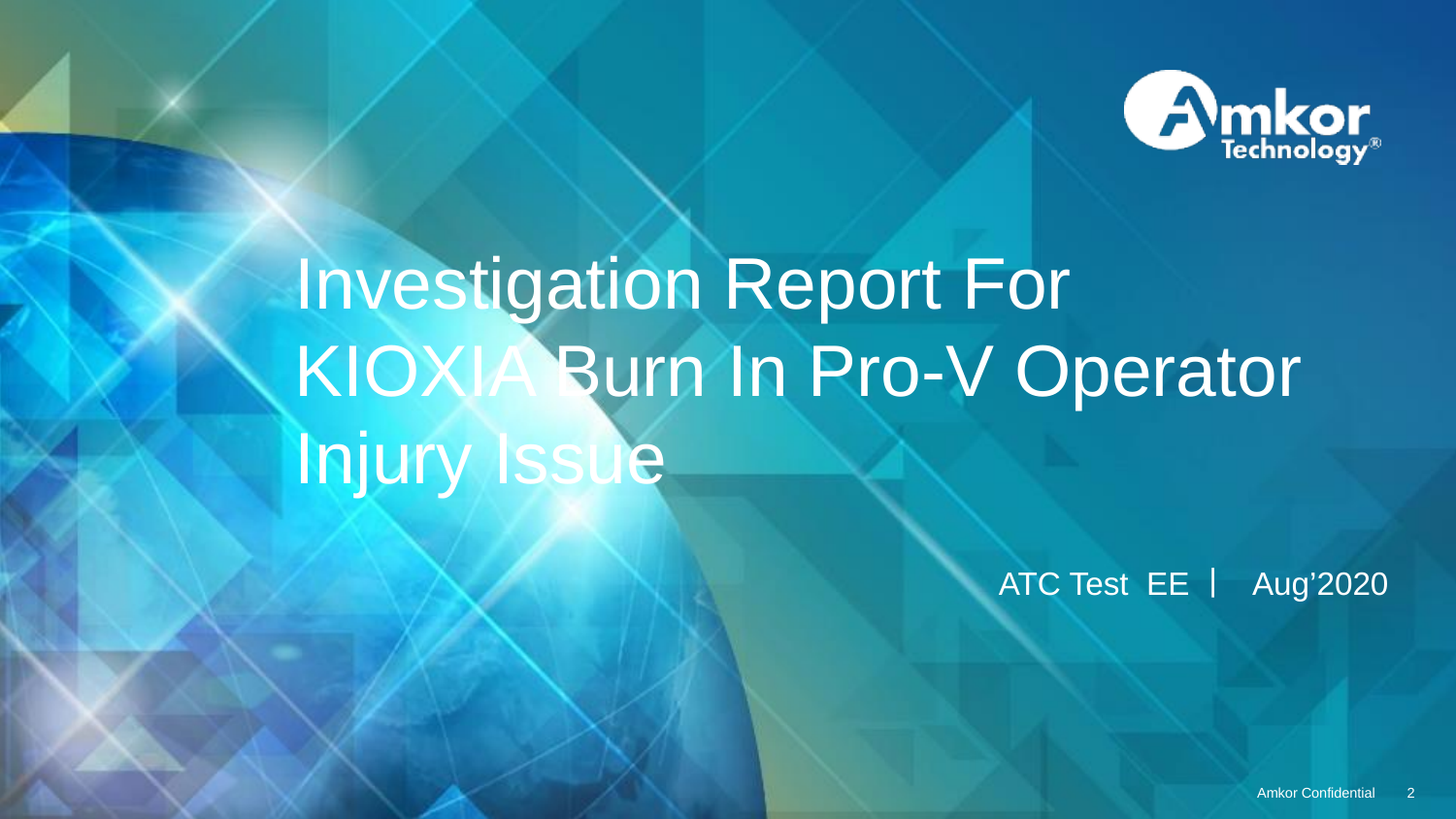

Investigation Report For
KIOXIA Burn In Pro-V Operator Injury Issue
ATC Test  EE丨  Aug’2020